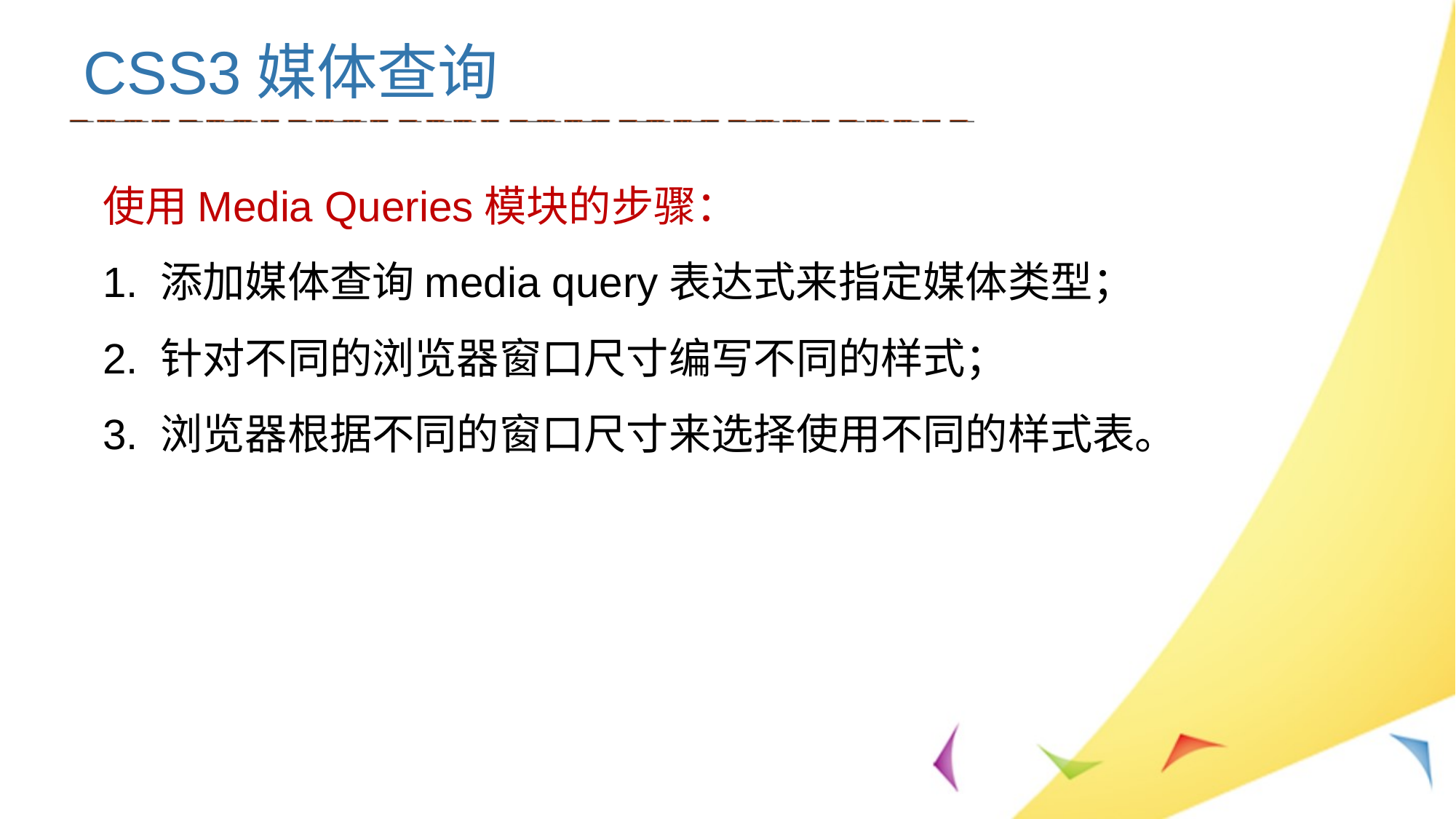

# CSS3媒体查询
使用Media Queries模块的步骤：
1. 添加媒体查询media query表达式来指定媒体类型；
2. 针对不同的浏览器窗口尺寸编写不同的样式；
3. 浏览器根据不同的窗口尺寸来选择使用不同的样式表。